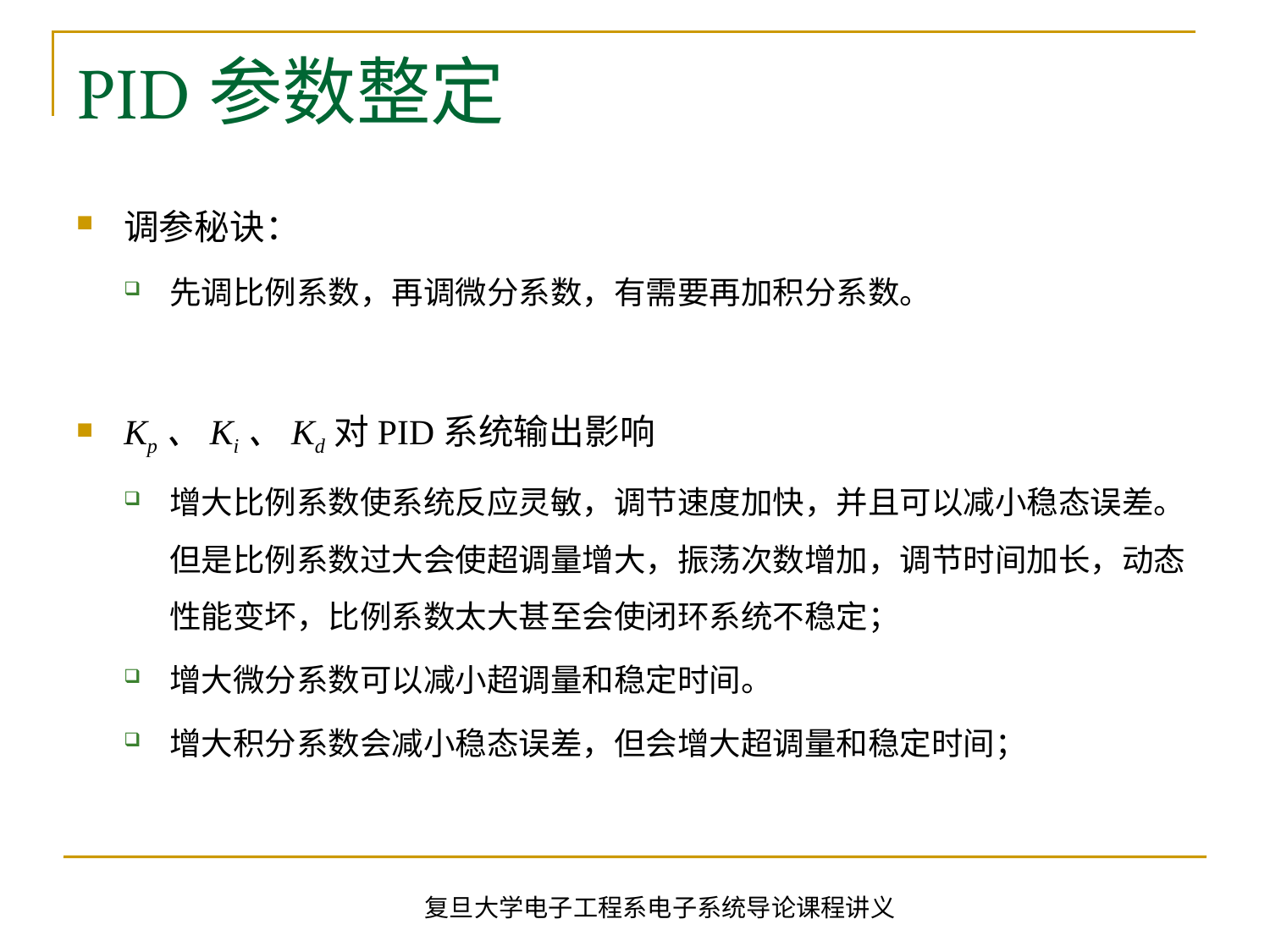

# PID参数整定

调参秘诀：
先调比例系数，再调微分系数，有需要再加积分系数。

Kp、Ki、Kd对PID系统输出影响
增大比例系数使系统反应灵敏，调节速度加快，并且可以减小稳态误差。但是比例系数过大会使超调量增大，振荡次数增加，调节时间加长，动态性能变坏，比例系数太大甚至会使闭环系统不稳定；
增大微分系数可以减小超调量和稳定时间。
增大积分系数会减小稳态误差，但会增大超调量和稳定时间；